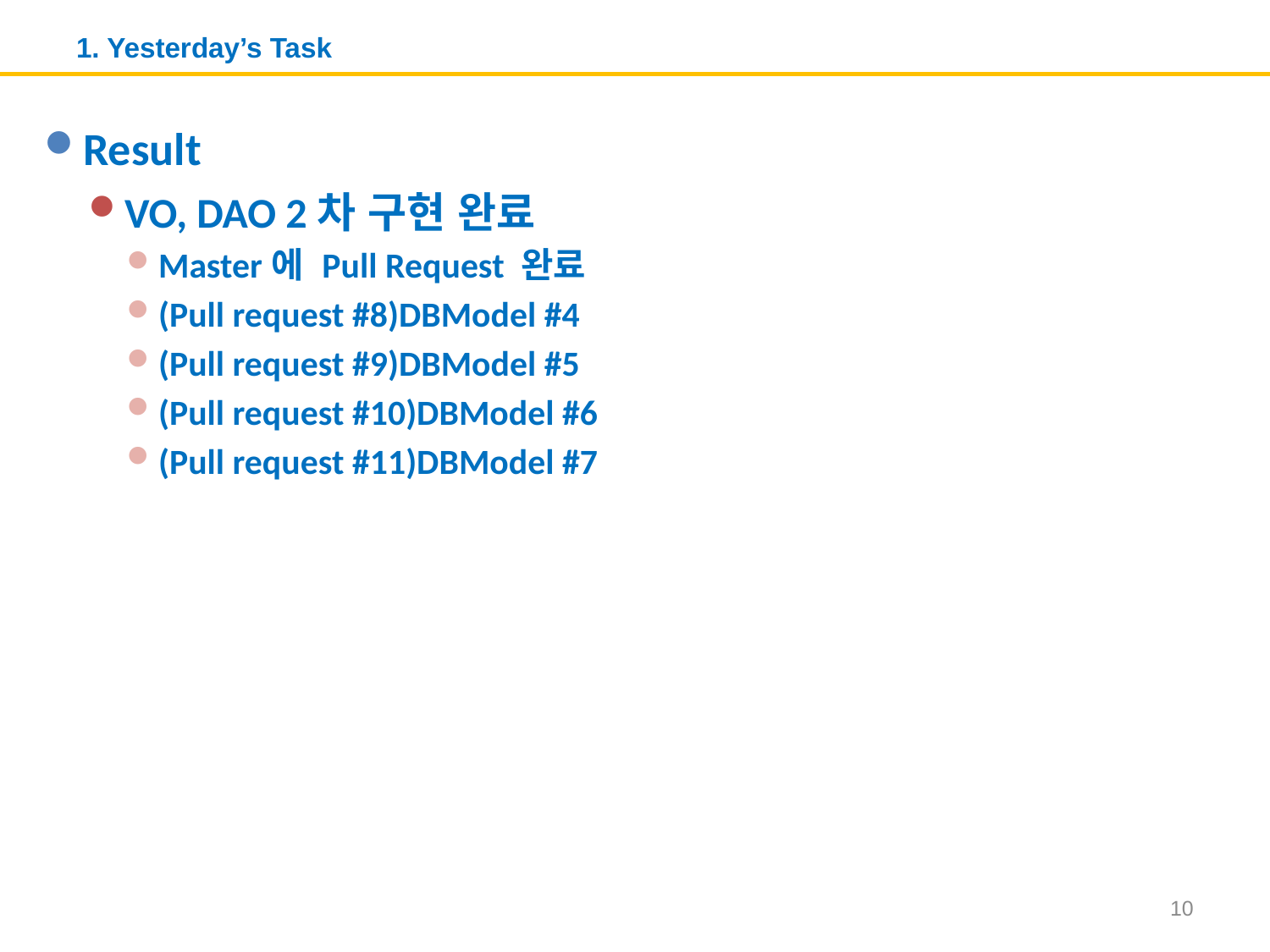

# 1. Yesterday’s Task
Result
VO, DAO 2차 구현 완료
Master에 Pull Request 완료
(Pull request #8)DBModel #4
(Pull request #9)DBModel #5
(Pull request #10)DBModel #6
(Pull request #11)DBModel #7

10